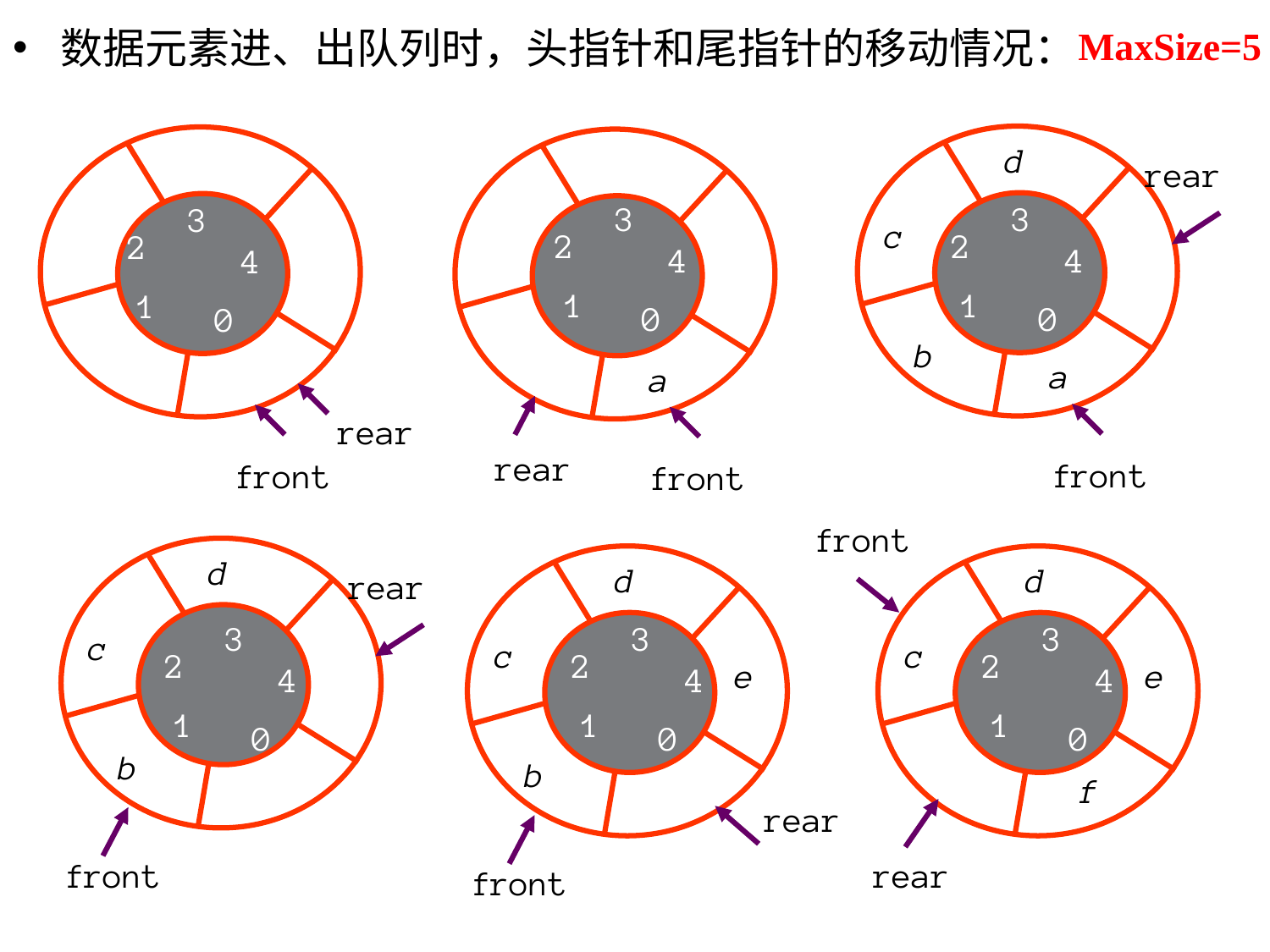

数据元素进、出队列时，头指针和尾指针的移动情况：
  MaxSize=5

d

rear

3
c

2
4
1

0

b

a

front

3
2
4

1
0

rear
front

3

2

4
1

0

a

rear
front
front

d

3
c
2
e
4
1

0

f

rear

d

rear

3
c

2
4

1
0

b

front

d

3
c
2
e
4
1

0

b

rear

front